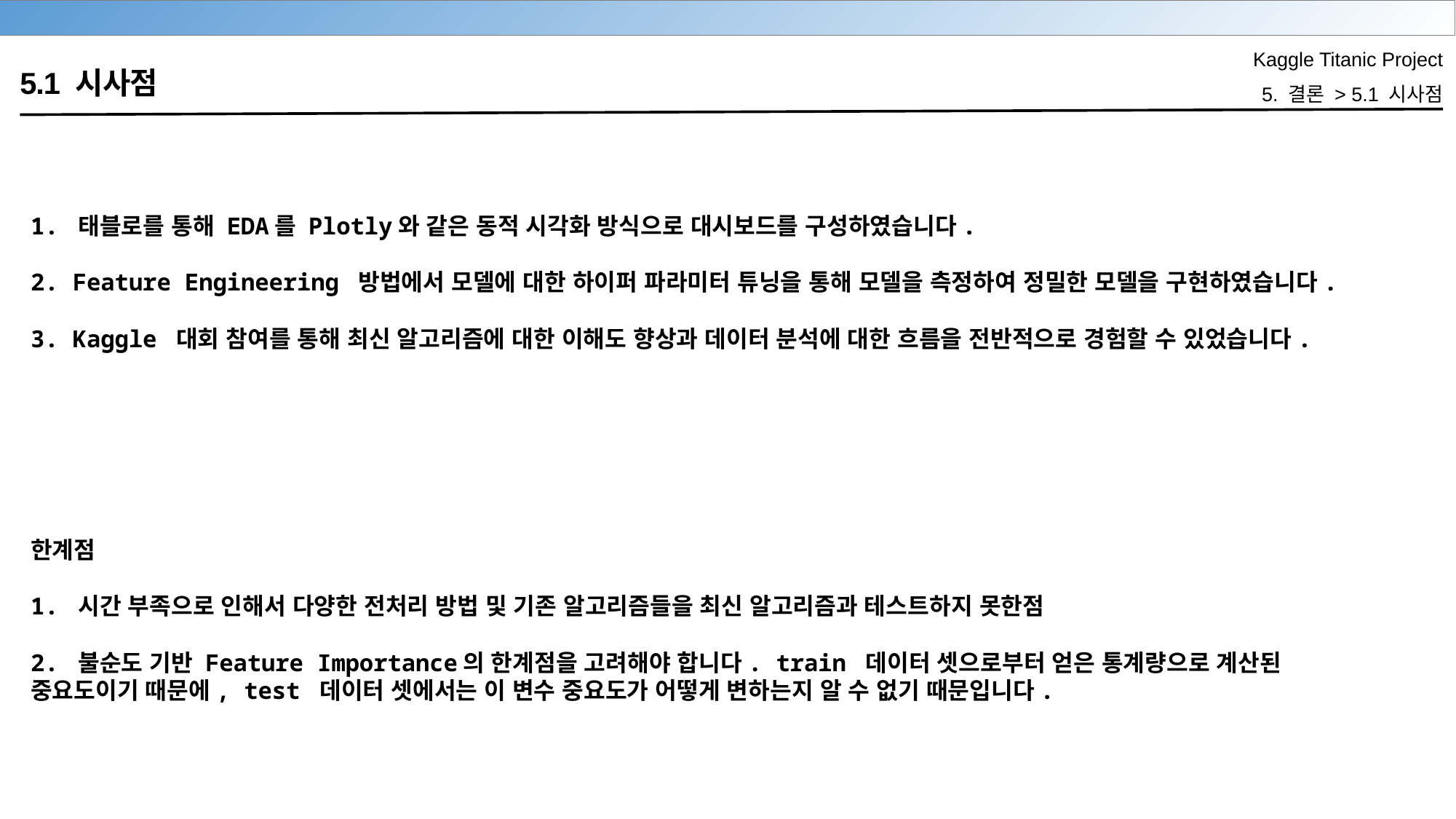

Kaggle Titanic Project
5. 결론 > 5.1 시사점
5.1 시사점
1. 태블로를 통해 EDA를 Plotly와 같은 동적 시각화 방식으로 대시보드를 구성하였습니다.

2. Feature Engineering 방법에서 모델에 대한 하이퍼 파라미터 튜닝을 통해 모델을 측정하여 정밀한 모델을 구현하였습니다.

3. Kaggle 대회 참여를 통해 최신 알고리즘에 대한 이해도 향상과 데이터 분석에 대한 흐름을 전반적으로 경험할 수 있었습니다.
한계점

1. 시간 부족으로 인해서 다양한 전처리 방법 및 기존 알고리즘들을 최신 알고리즘과 테스트하지 못한점

2. 불순도 기반 Feature Importance의 한계점을 고려해야 합니다. train 데이터 셋으로부터 얻은 통계량으로 계산된 중요도이기 때문에, test 데이터 셋에서는 이 변수 중요도가 어떻게 변하는지 알 수 없기 때문입니다.